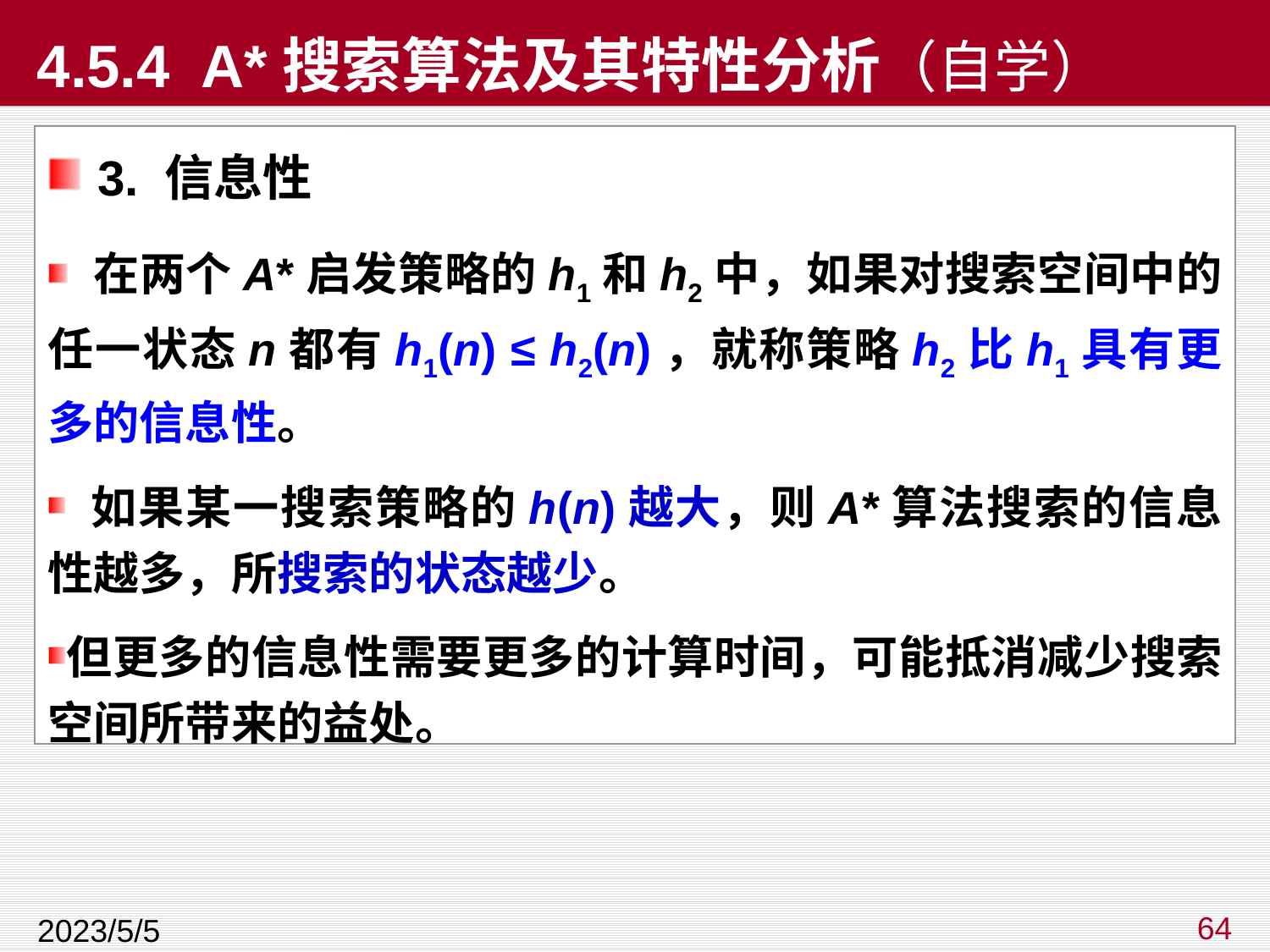

# 4.5.4  A*搜索算法及其特性分析（自学）
 3. 信息性
 在两个A*启发策略的h1和h2中，如果对搜索空间中的任一状态n都有h1(n) ≤ h2(n)，就称策略h2比h1具有更多的信息性。
 如果某一搜索策略的h(n)越大，则A*算法搜索的信息性越多，所搜索的状态越少。
但更多的信息性需要更多的计算时间，可能抵消减少搜索空间所带来的益处。
64
2023/5/5